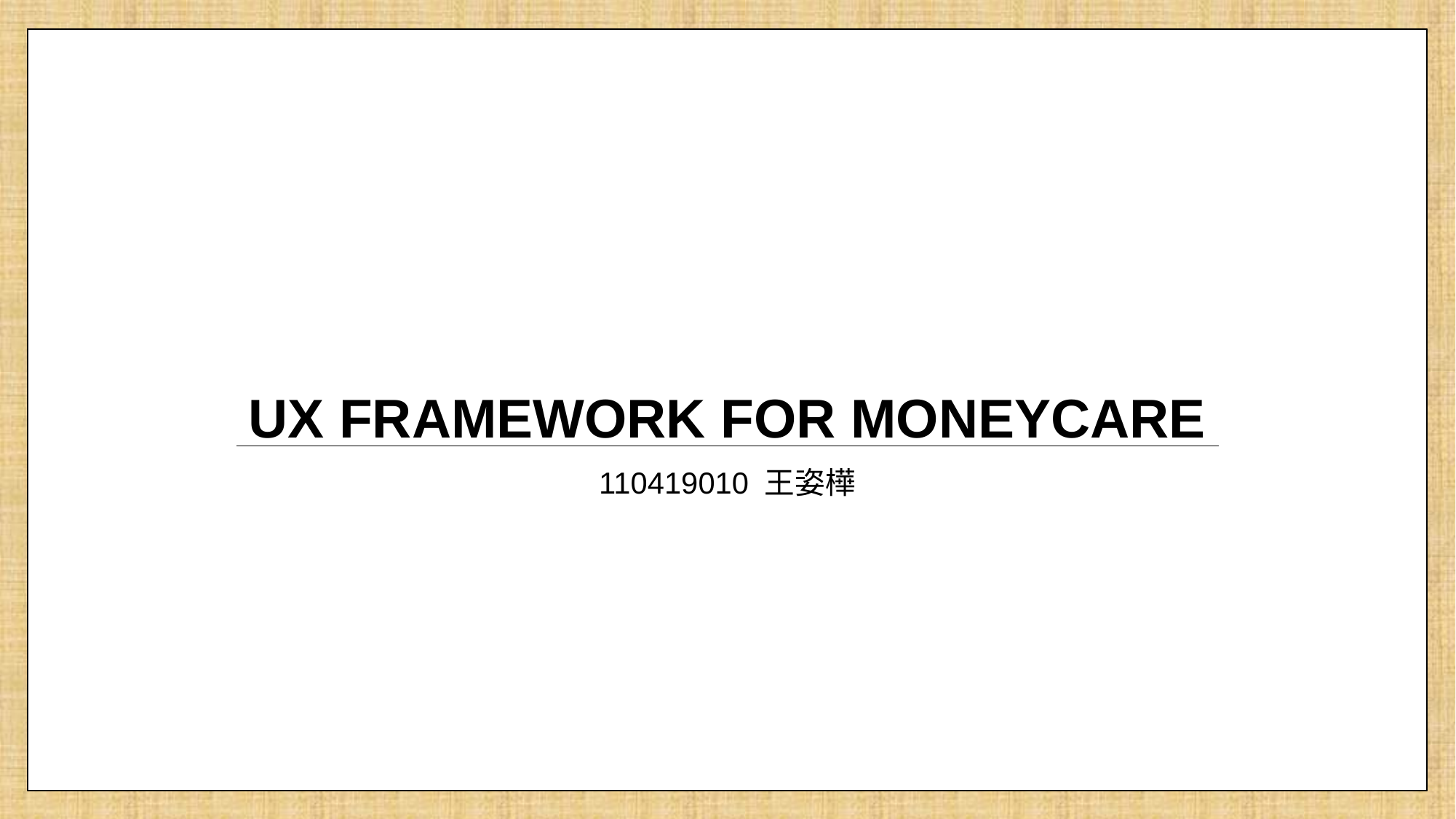

# UX framework for MoneyCare
110419010 王姿樺